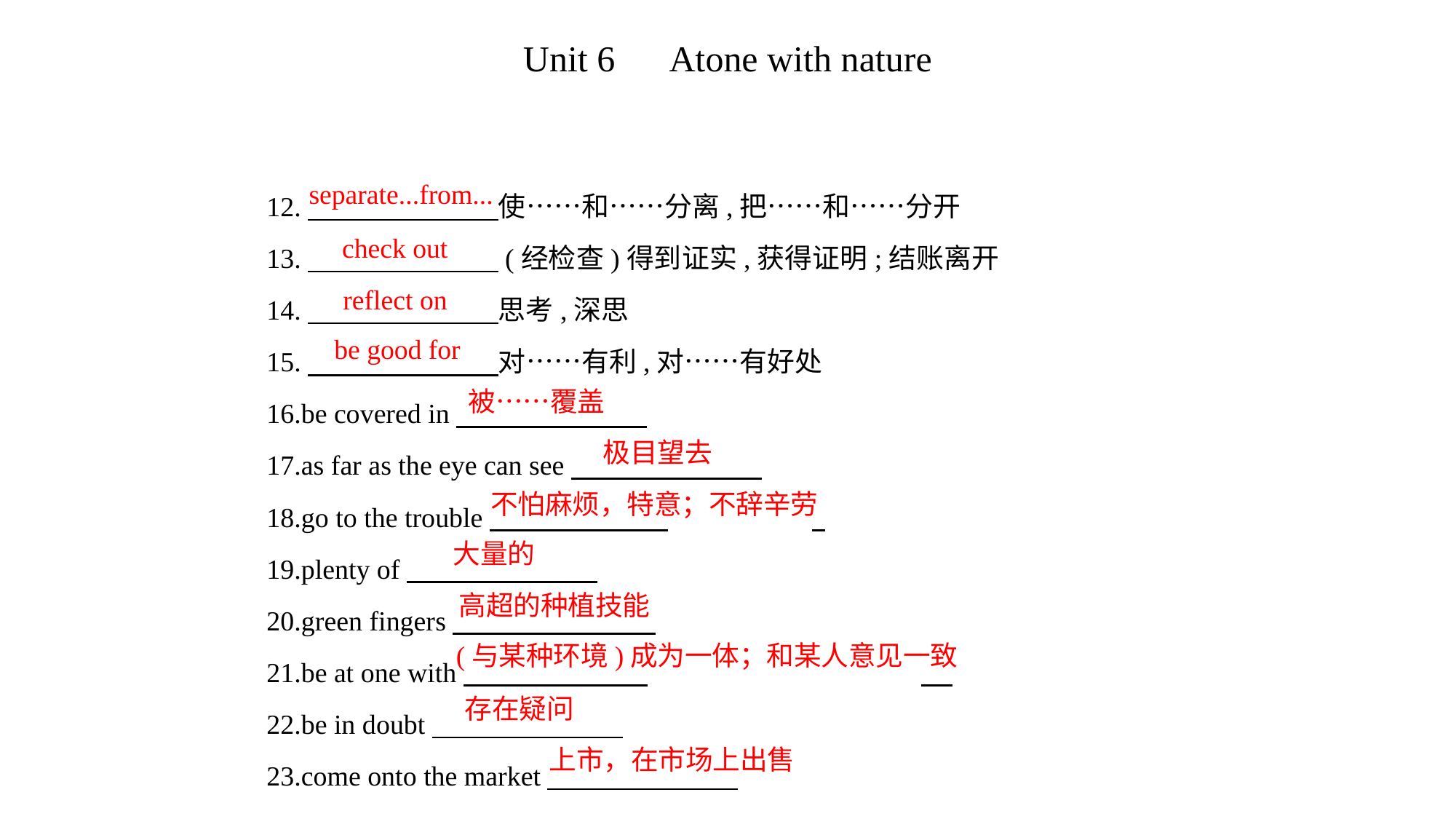

separate...from...
12.　　　　　　    使……和……分离,把……和……分开
13.　　　　　　    (经检查)得到证实,获得证明;结账离开
14.　　　　　　    思考,深思
15.　　　　　　    对……有利,对……有好处
16.be covered in
17.as far as the eye can see
18.go to the trouble
19.plenty of
20.green fingers
21.be at one with
22.be in doubt
23.come onto the market
check out
reflect on
be good for
被……覆盖
极目望去
不怕麻烦，特意；不辞辛劳
大量的
高超的种植技能
(与某种环境)成为一体；和某人意见一致
存在疑问
上市，在市场上出售